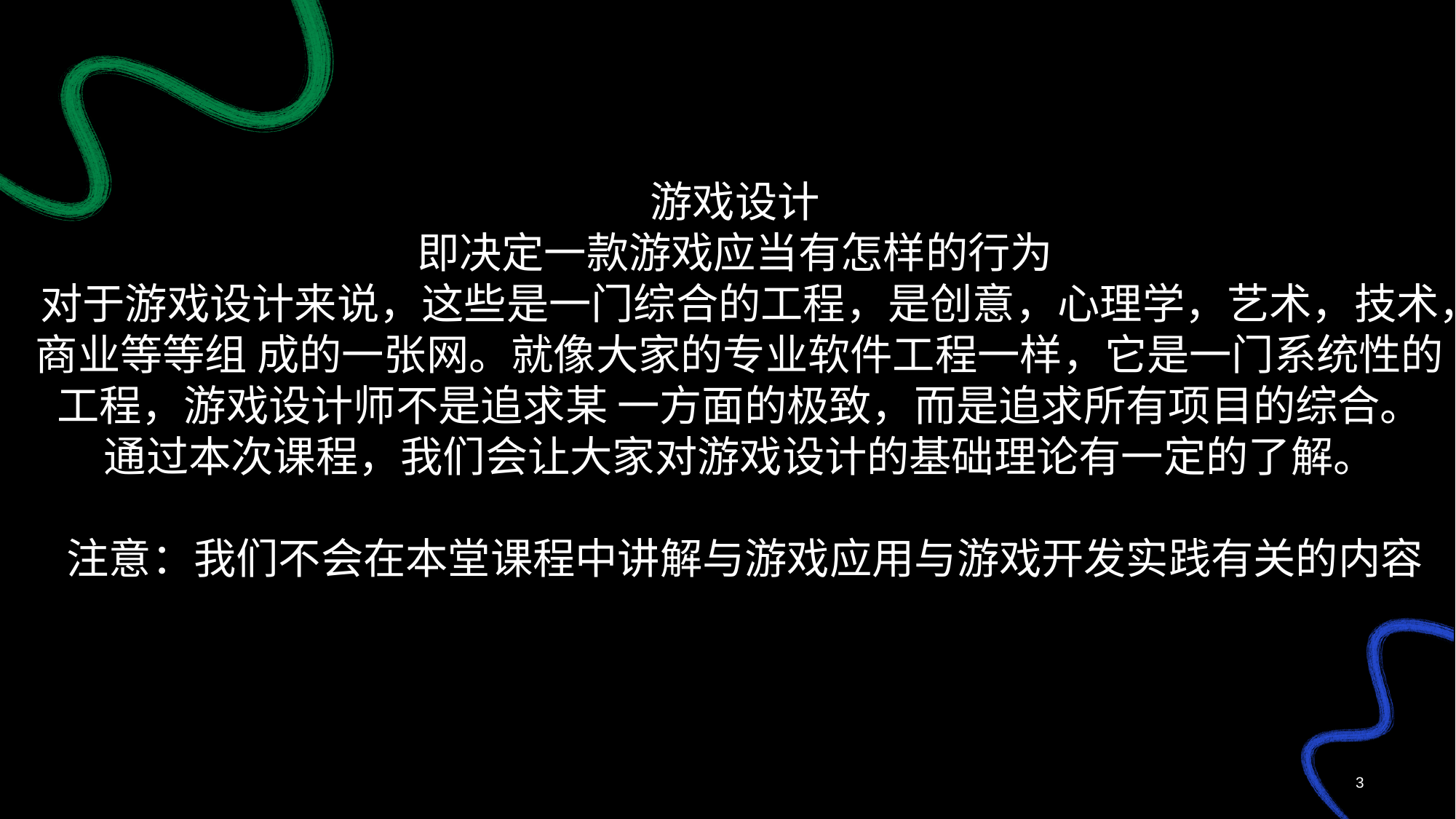

游戏设计
即决定一款游戏应当有怎样的行为
对于游戏设计来说，这些是一门综合的工程，是创意，心理学，艺术，技术，商业等等组 成的一张网。就像大家的专业软件工程一样，它是一门系统性的工程，游戏设计师不是追求某 一方面的极致，而是追求所有项目的综合。 通过本次课程，我们会让大家对游戏设计的基础理论有一定的了解。

 注意：我们不会在本堂课程中讲解与游戏应用与游戏开发实践有关的内容
3